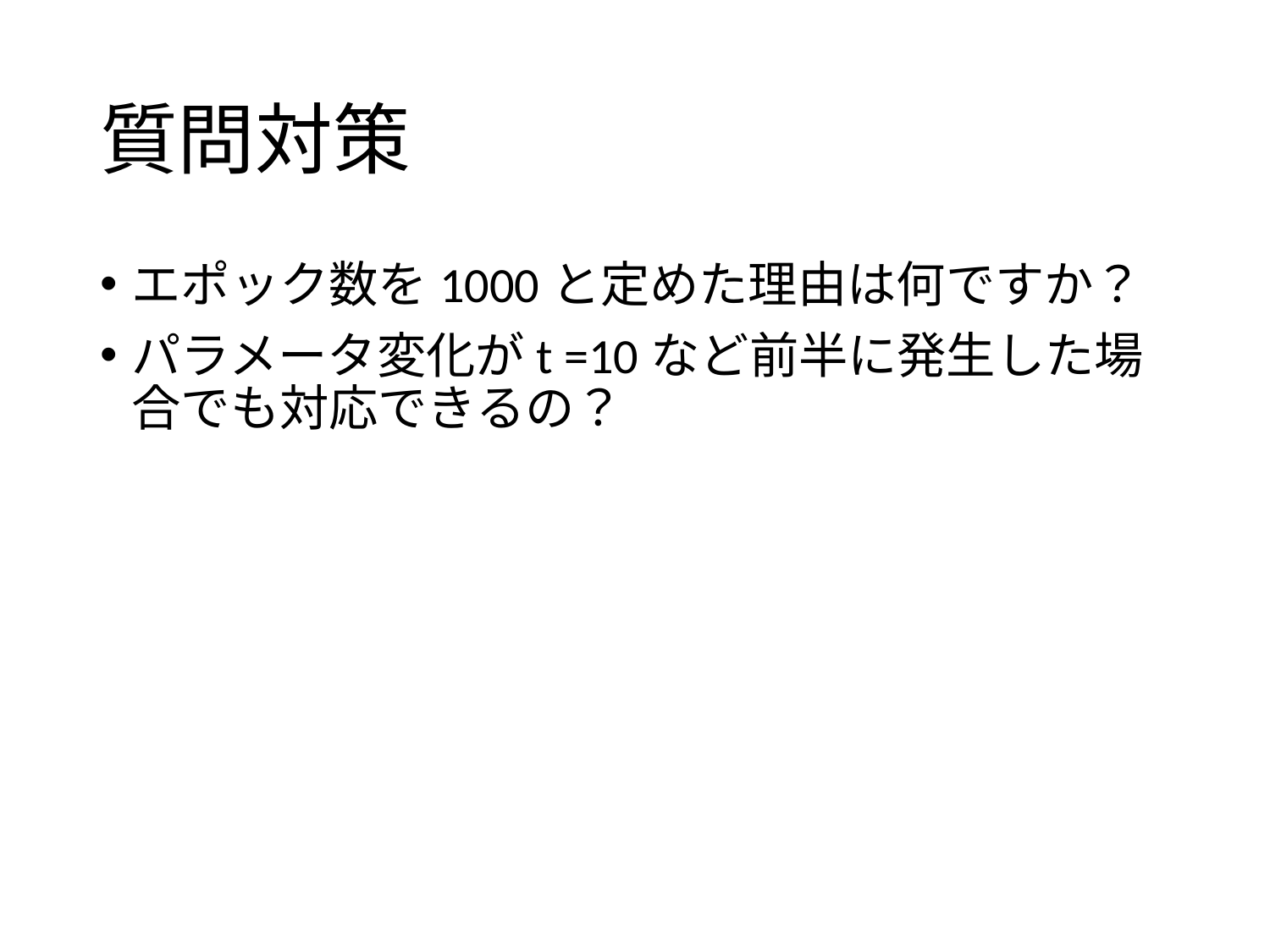

# 質問対策
エポック数を1000と定めた理由は何ですか？
パラメータ変化がt =10など前半に発生した場合でも対応できるの？